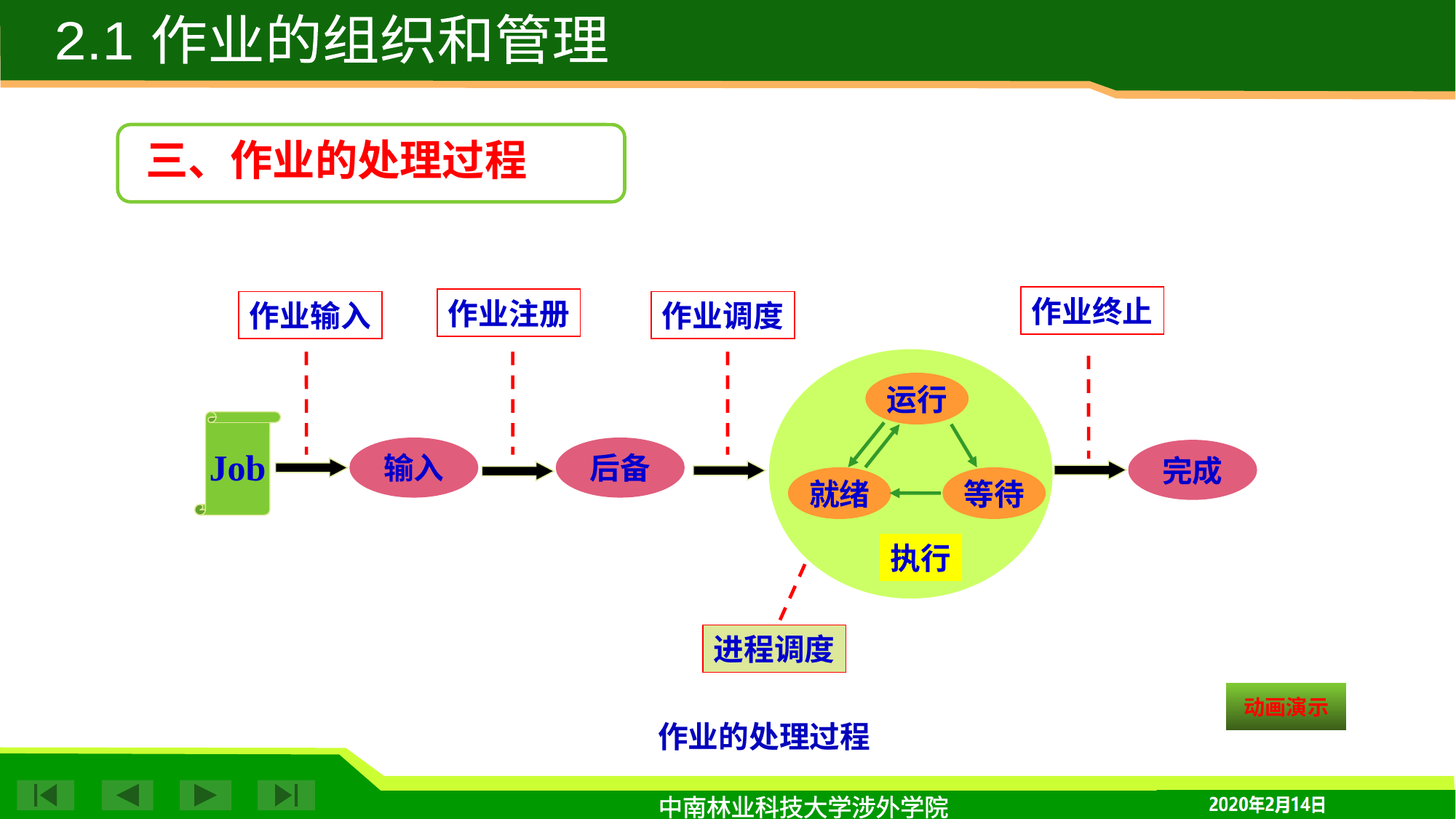

2.1 作业的组织和管理

三、作业的处理过程
作业终止

作业注册

作业输入

作业调度

执行

运行

就绪
等待

Job
输入

后备

完成

进程调度
动画演示
作业的处理过程